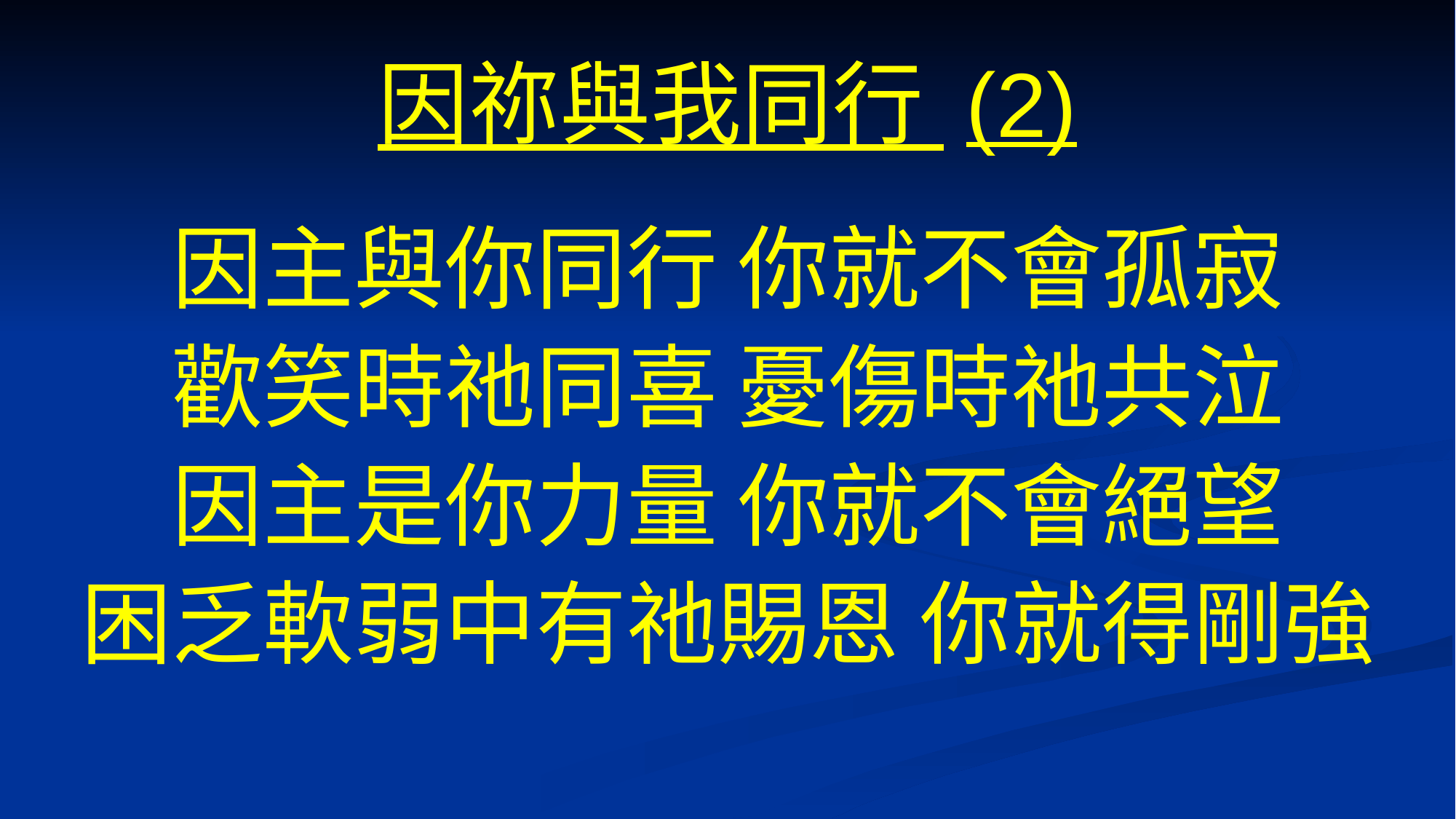

# 因祢與我同行 (2)
因主與你同行 你就不會孤寂
歡笑時祂同喜 憂傷時祂共泣
因主是你力量 你就不會絕望
困乏軟弱中有祂賜恩 你就得剛強